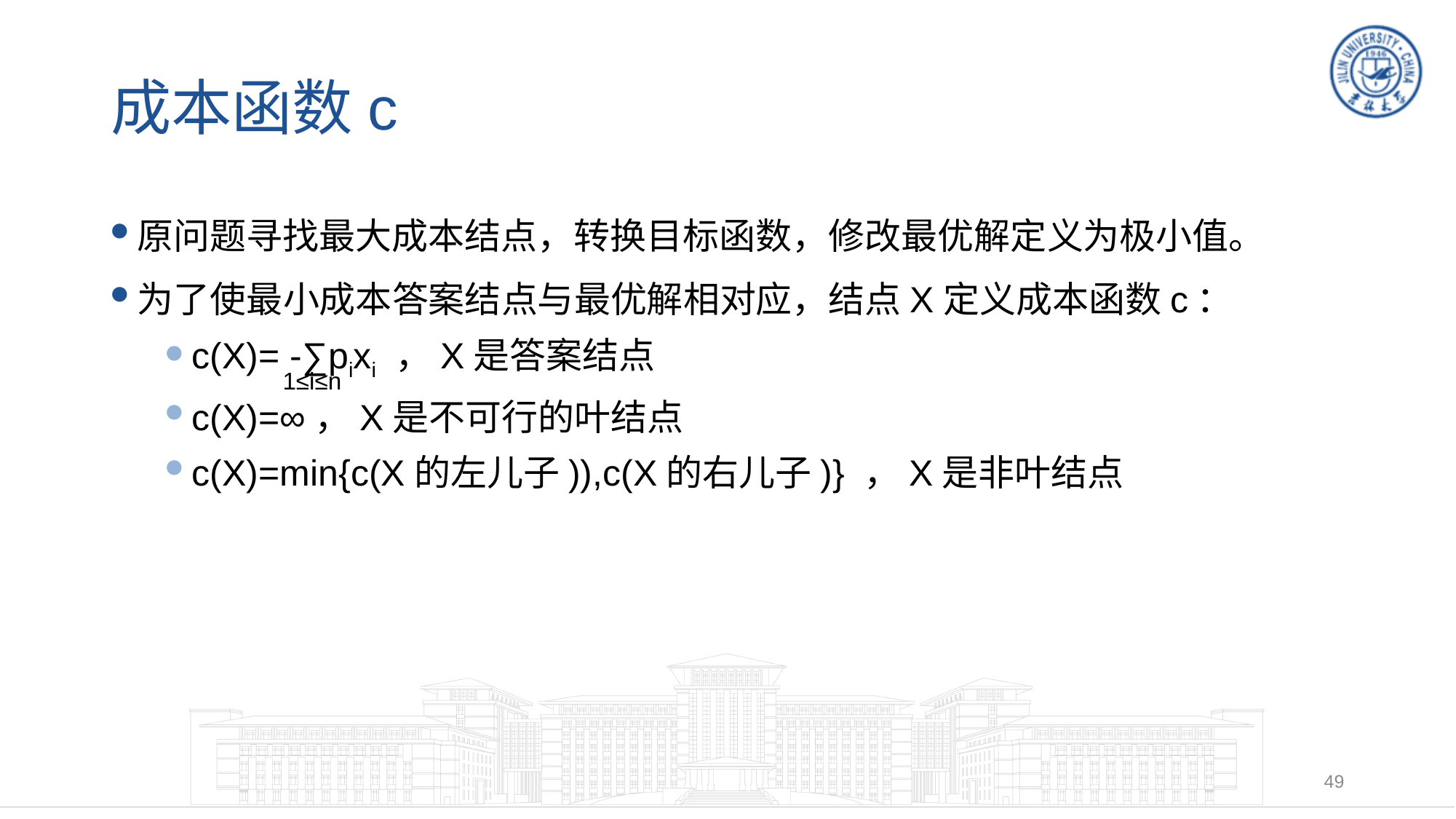

# 成本函数c
原问题寻找最大成本结点，转换目标函数，修改最优解定义为极小值。
为了使最小成本答案结点与最优解相对应，结点X定义成本函数c：
c(X)= -∑pixi ，X是答案结点
c(X)=∞，X是不可行的叶结点
c(X)=min{c(X的左儿子)),c(X的右儿子)} ，X是非叶结点

1≤i≤n
49